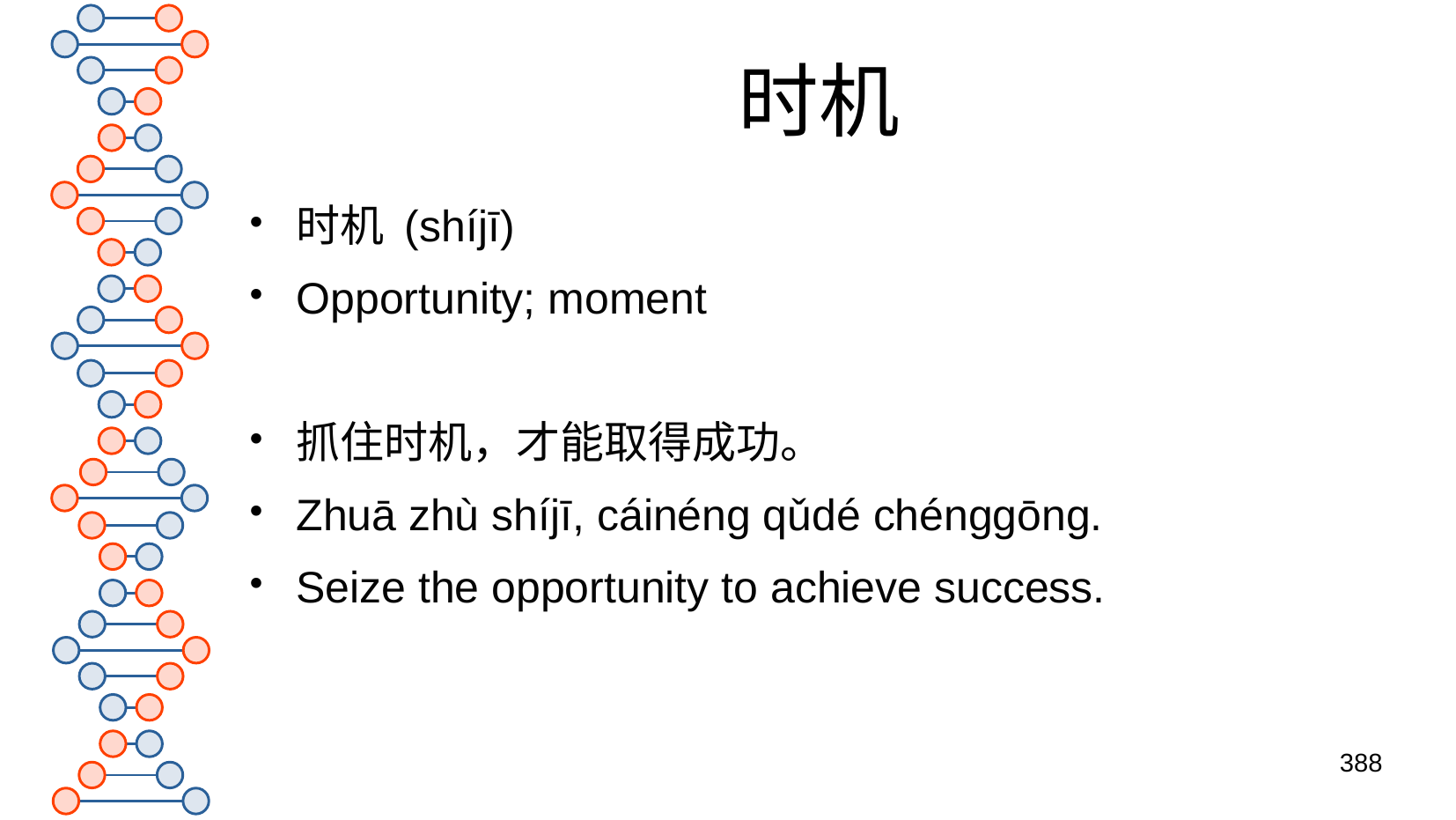

# 时机
时机 (shíjī)
Opportunity; moment

抓住时机，才能取得成功。
Zhuā zhù shíjī, cáinéng qǔdé chénggōng.
Seize the opportunity to achieve success.

388